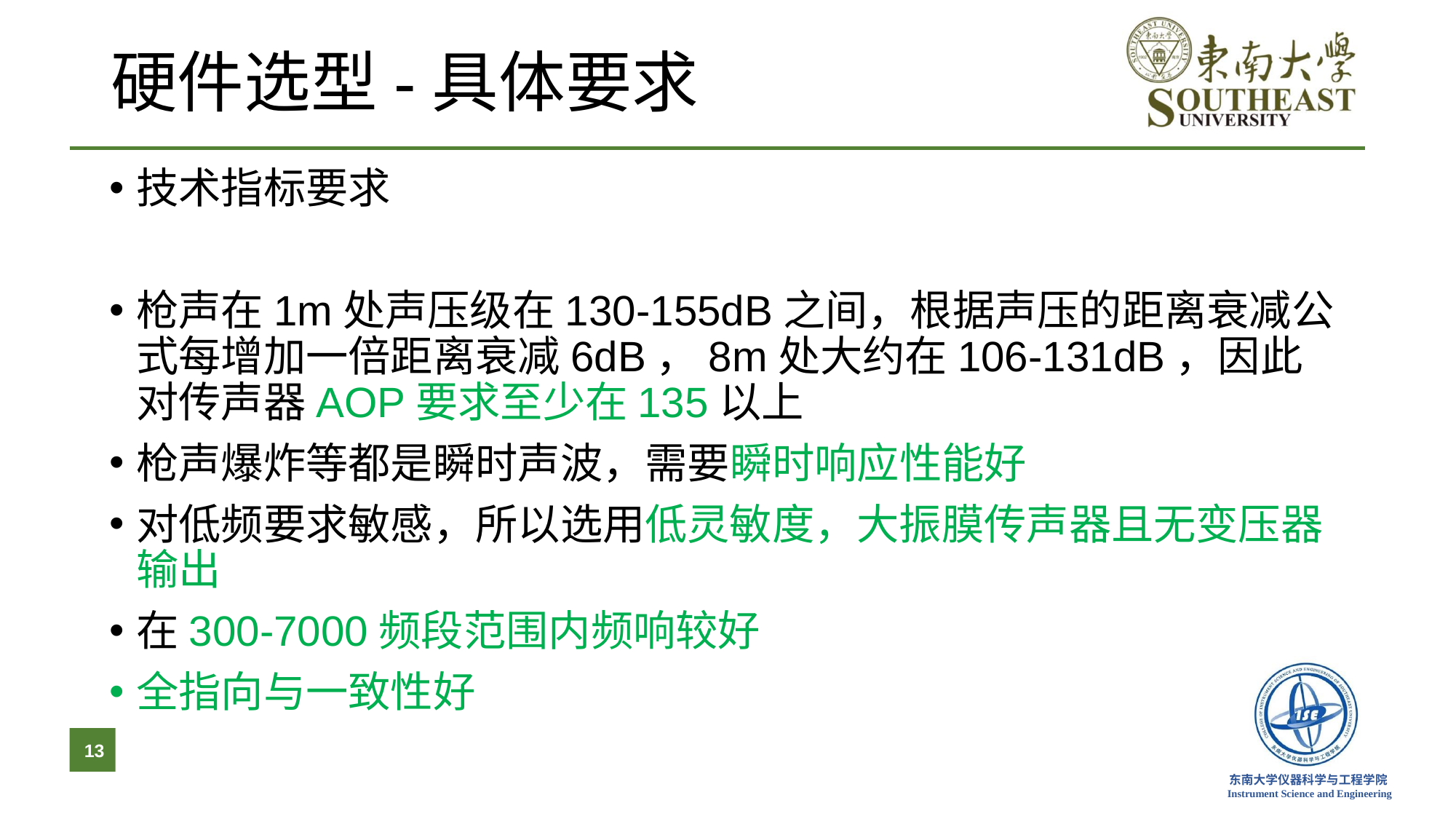

# 硬件选型-具体要求
技术指标要求

枪声在1m处声压级在130-155dB之间，根据声压的距离衰减公式每增加一倍距离衰减6dB，8m处大约在106-131dB，因此对传声器AOP要求至少在135以上
枪声爆炸等都是瞬时声波，需要瞬时响应性能好
对低频要求敏感，所以选用低灵敏度，大振膜传声器且无变压器输出
在300-7000频段范围内频响较好
全指向与一致性好

13